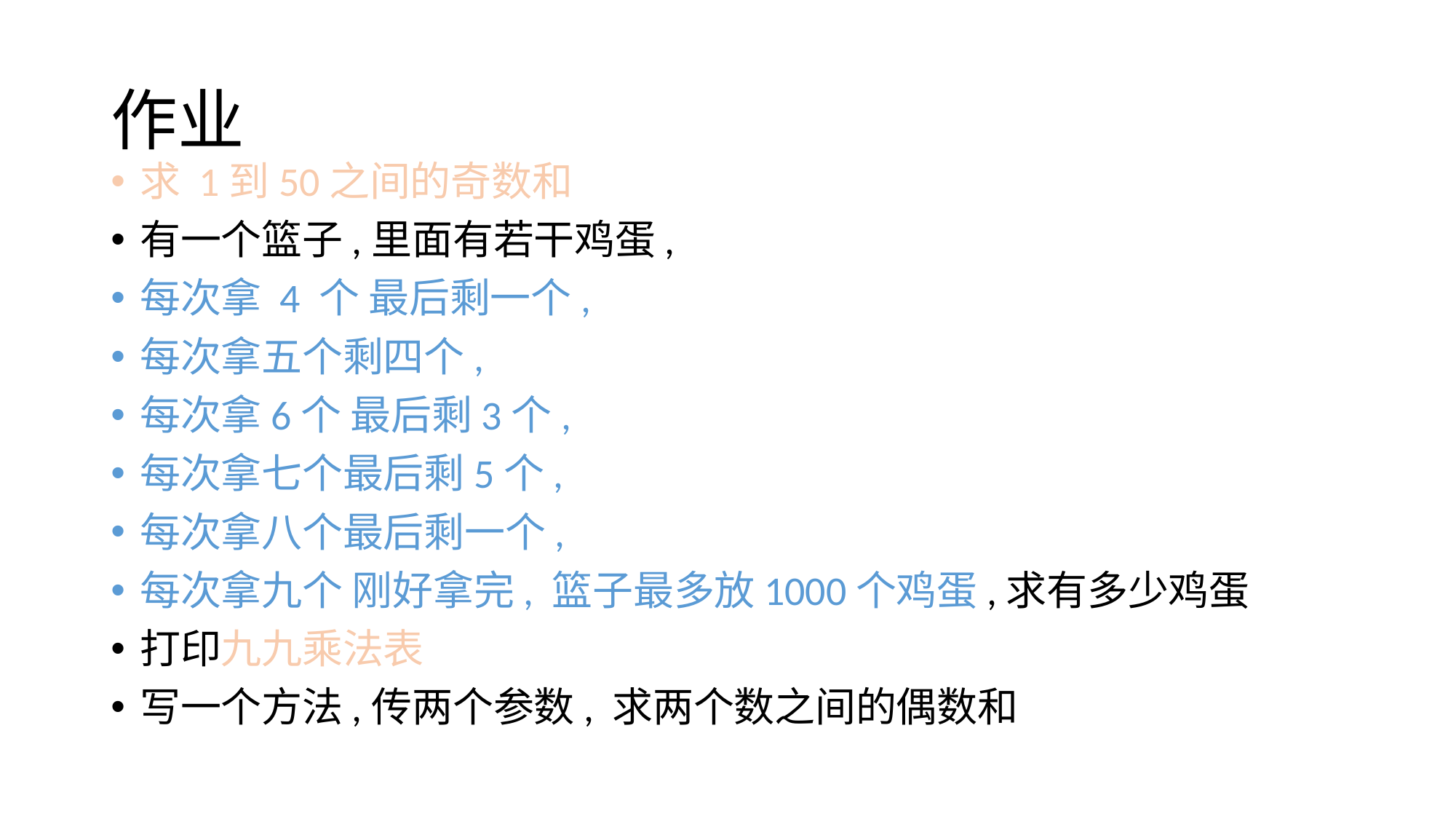

# 作业
求 1到50之间的奇数和
有一个篮子,里面有若干鸡蛋,
每次拿 4 个 最后剩一个,
每次拿五个剩四个,
每次拿6个 最后剩3个,
每次拿七个最后剩5个,
每次拿八个最后剩一个,
每次拿九个 刚好拿完, 篮子最多放1000个鸡蛋,求有多少鸡蛋
打印九九乘法表
写一个方法,传两个参数, 求两个数之间的偶数和